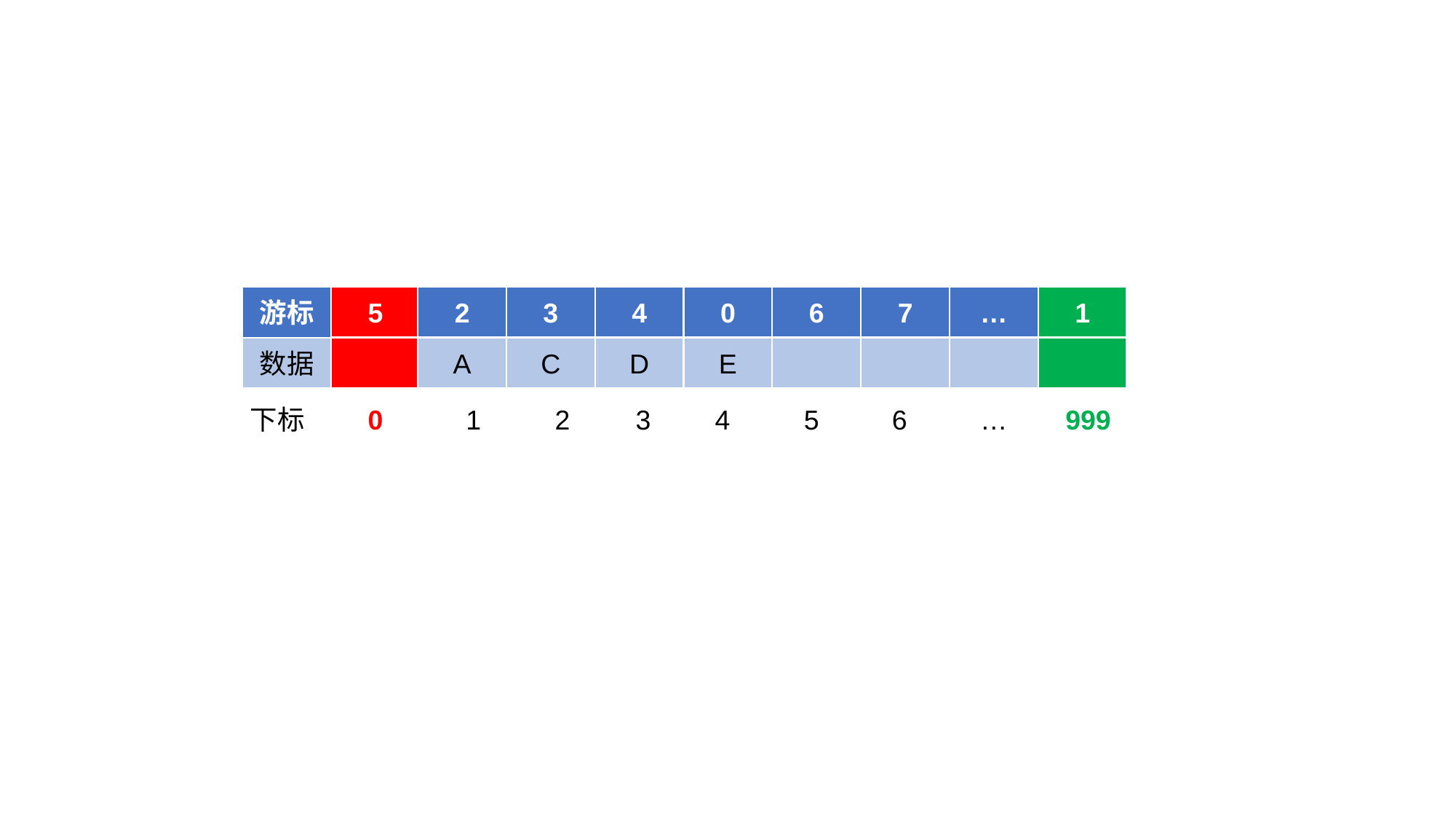

1
…
7
6
0
4
3
5
2
游标

E
D
C

A
数据
下标
0
1
2
3
4
5
6
…
999